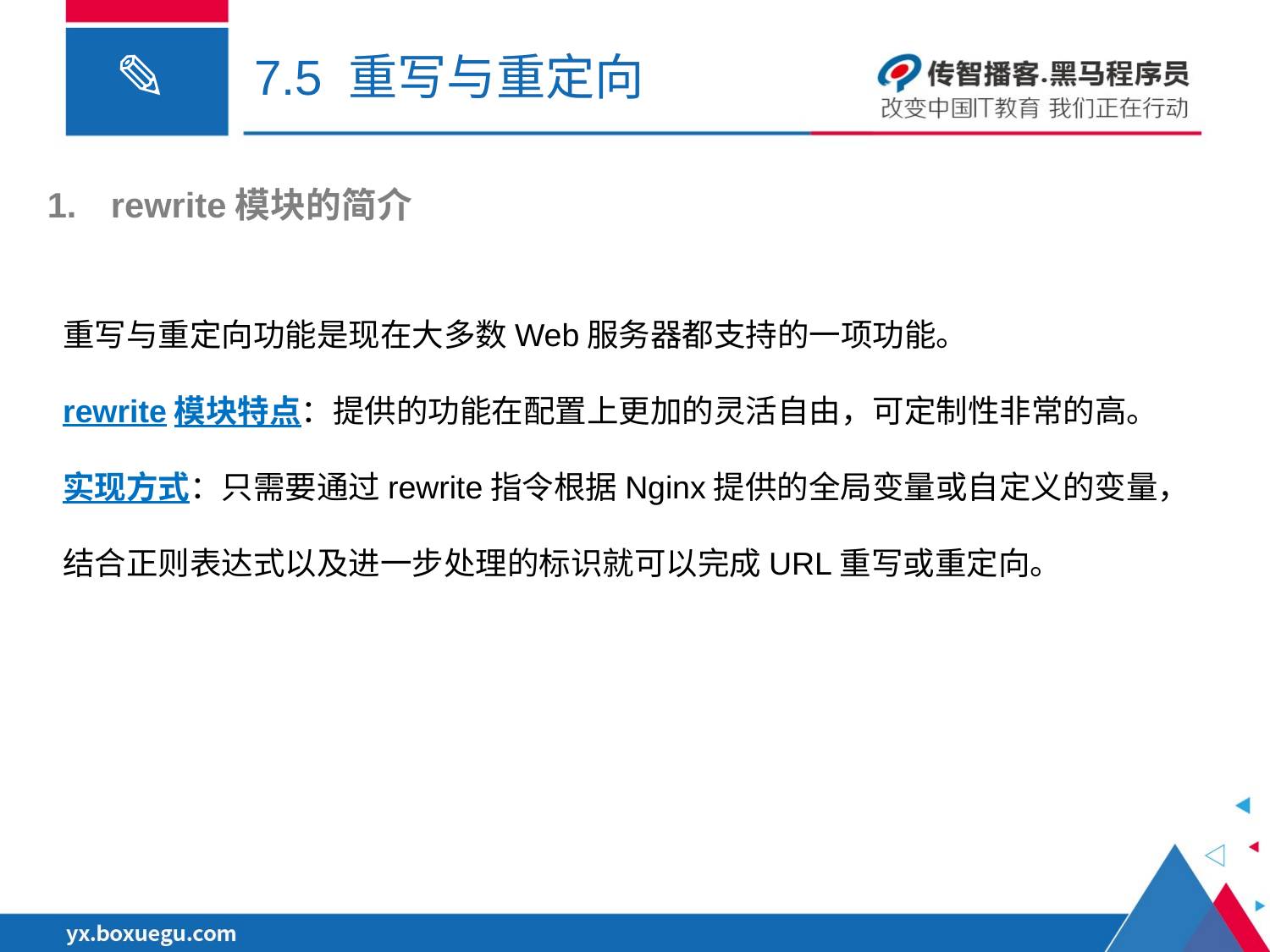

# 7.5 重写与重定向
rewrite模块的简介
重写与重定向功能是现在大多数Web服务器都支持的一项功能。
rewrite模块特点：提供的功能在配置上更加的灵活自由，可定制性非常的高。
实现方式：只需要通过rewrite指令根据Nginx提供的全局变量或自定义的变量，结合正则表达式以及进一步处理的标识就可以完成URL重写或重定向。